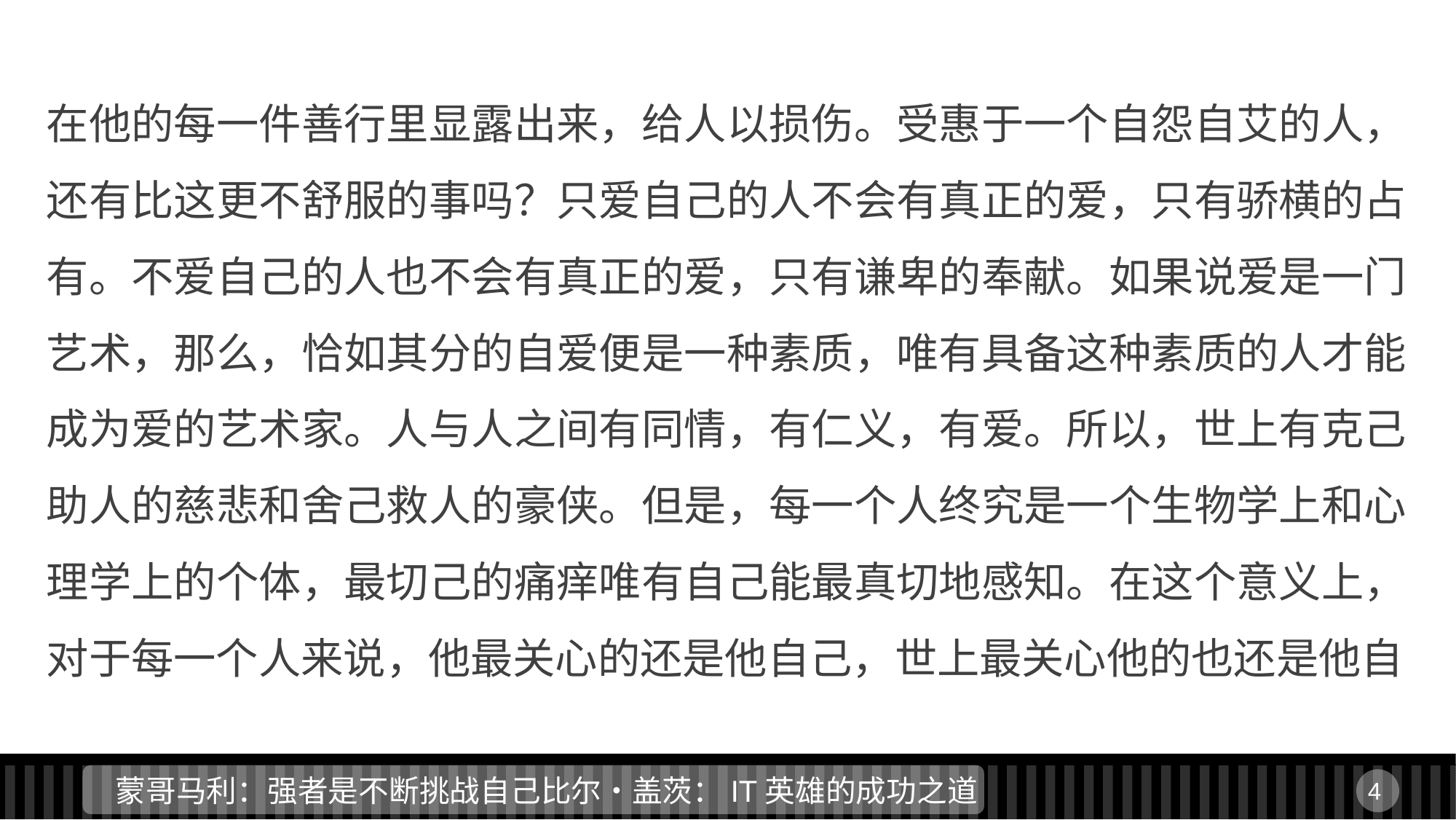

在他的每一件善行里显露出来，给人以损伤。受惠于一个自怨自艾的人，还有比这更不舒服的事吗？只爱自己的人不会有真正的爱，只有骄横的占有。不爱自己的人也不会有真正的爱，只有谦卑的奉献。如果说爱是一门艺术，那么，恰如其分的自爱便是一种素质，唯有具备这种素质的人才能成为爱的艺术家。人与人之间有同情，有仁义，有爱。所以，世上有克己助人的慈悲和舍己救人的豪侠。但是，每一个人终究是一个生物学上和心理学上的个体，最切己的痛痒唯有自己能最真切地感知。在这个意义上，对于每一个人来说，他最关心的还是他自己，世上最关心他的也还是他自